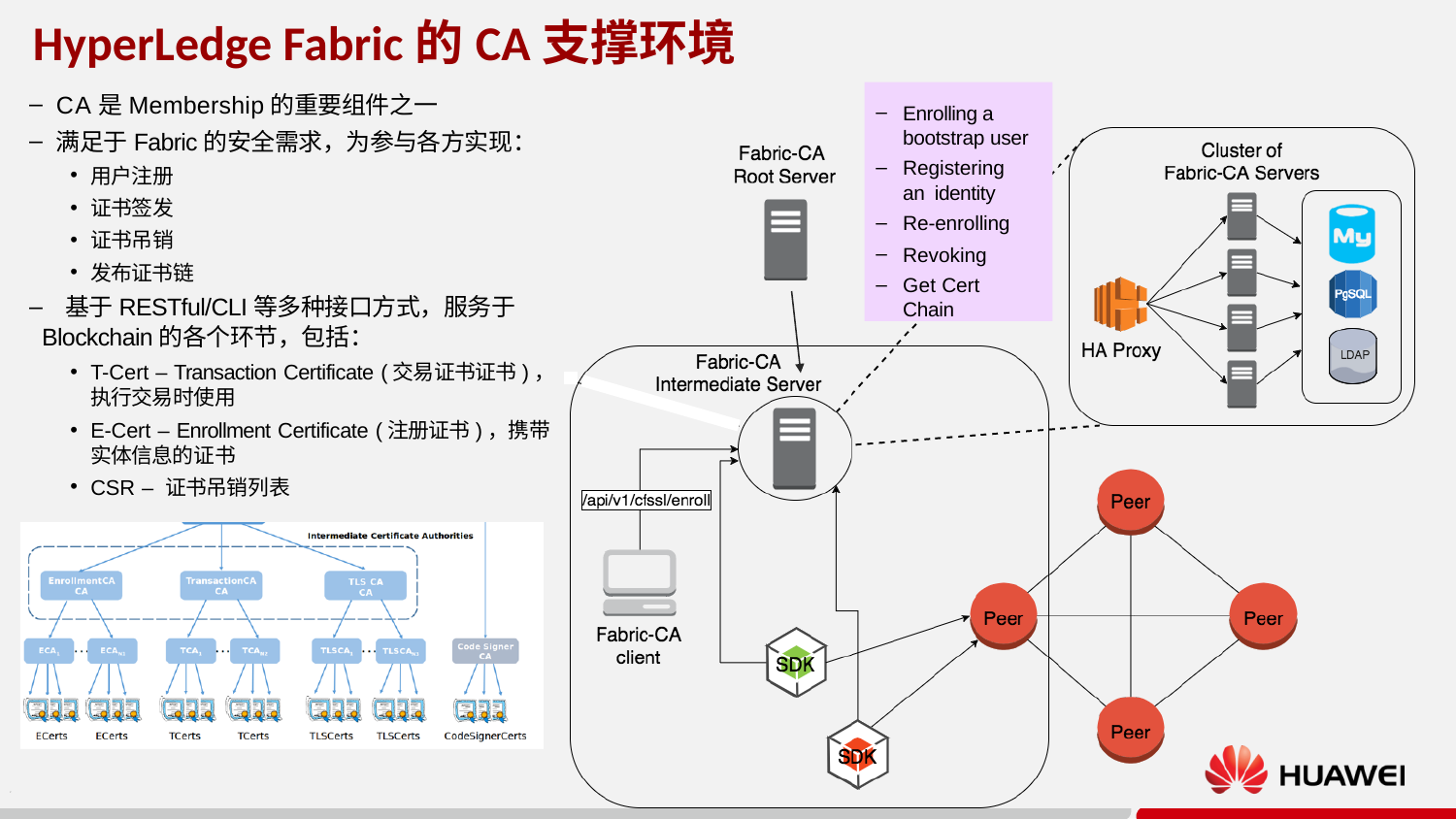

# HyperLedge Fabric的CA支撑环境
CA是Membership的重要组件之一
满足于Fabric的安全需求，为参与各方实现：
用户注册
证书签发
证书吊销
发布证书链
基于RESTful/CLI等多种接口方式，服务于
Blockchain的各个环节，包括：
T-Cert – Transaction Certificate (交易证书证书)，  执行交易时使用
E-Cert – Enrollment Certificate (注册证书)，携带 实体信息的证书
CSR – 证书吊销列表
Enrolling a  bootstrap user
Registering an  identity
Re-enrolling
Revoking
Get Cert Chain

7